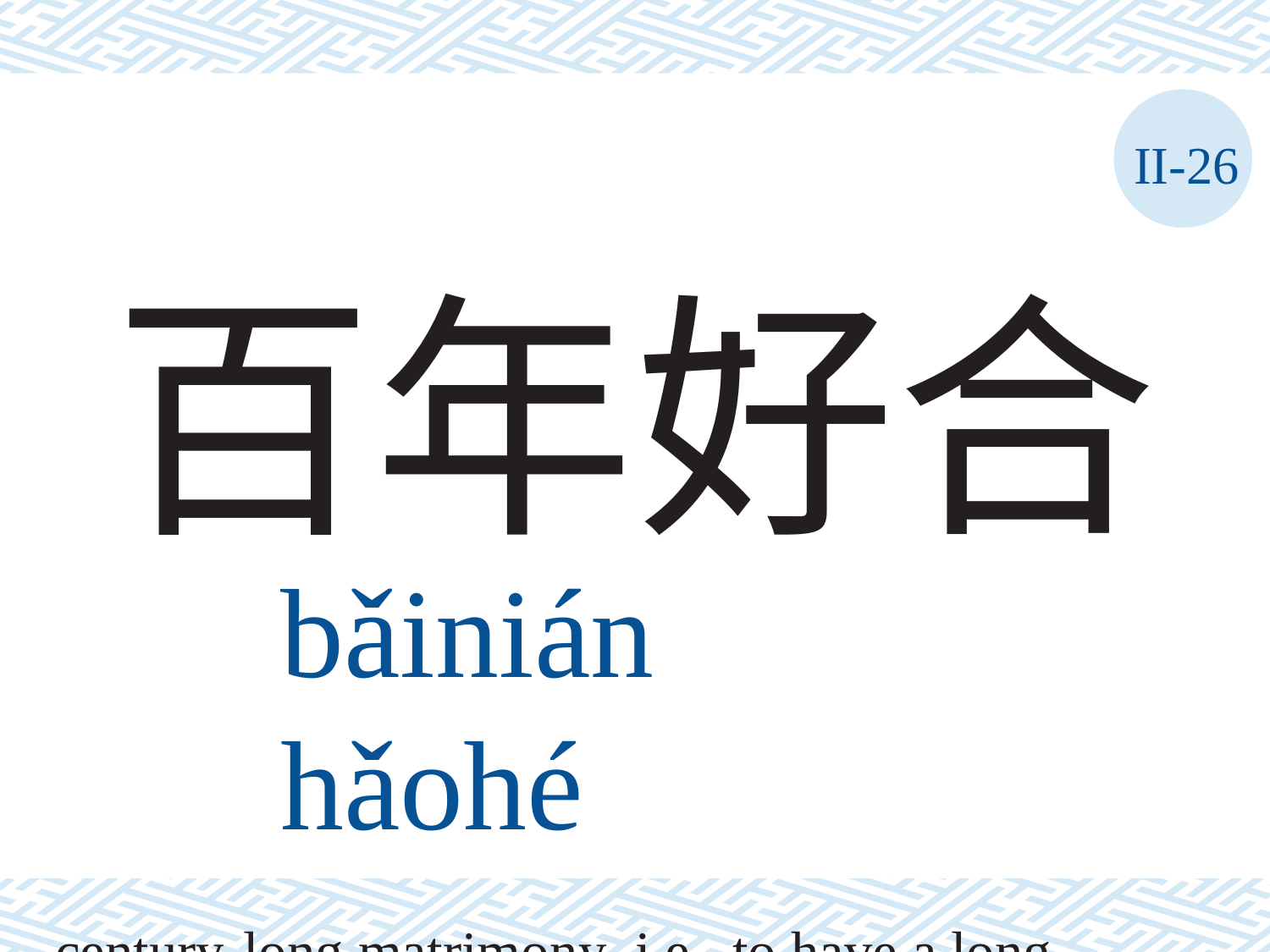

II-26
百年好合
bǎinián	hǎohé

century-long matrimony, i.e., to have a long happy marriage